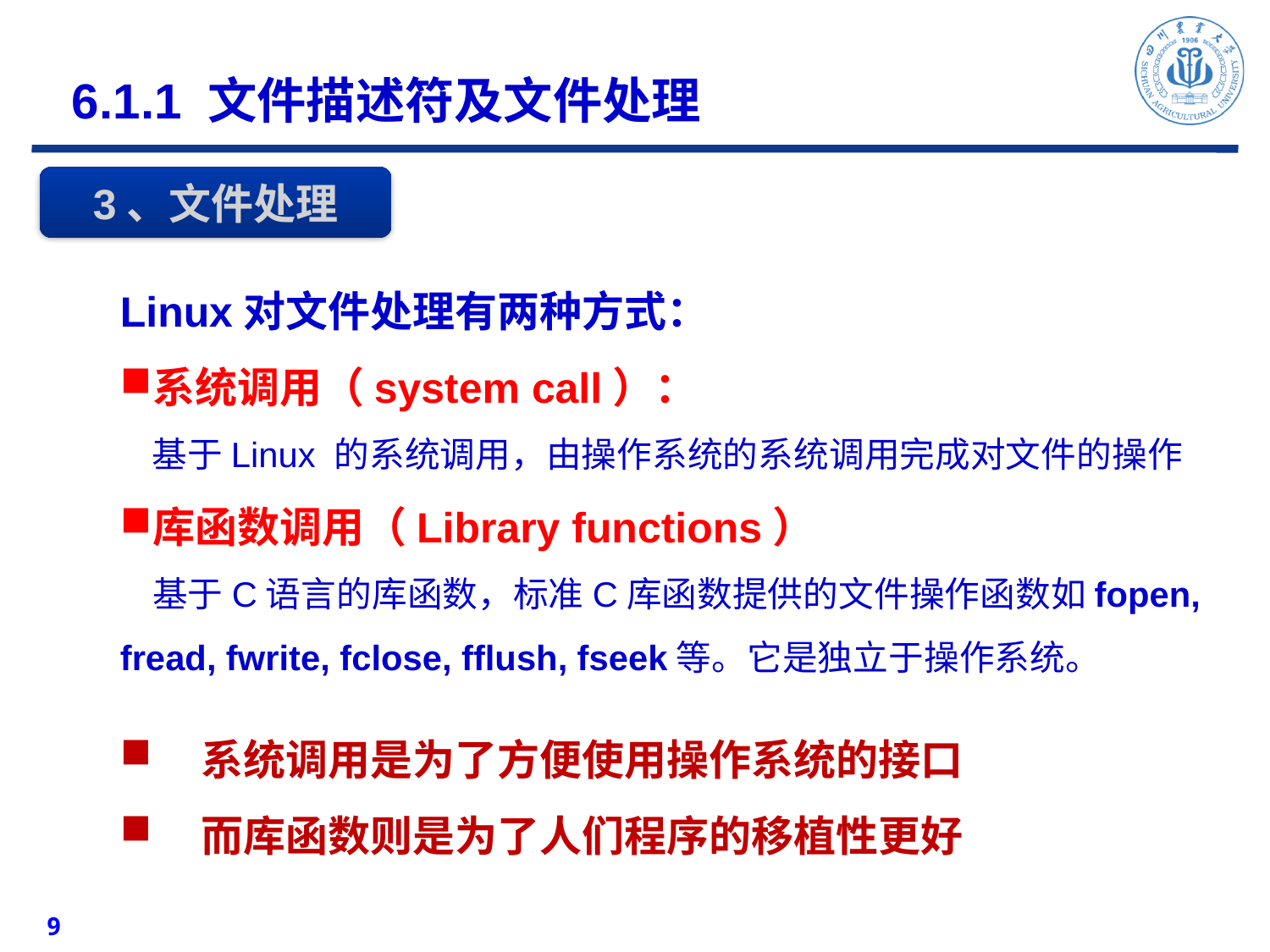

6.1.1 文件描述符及文件处理
3、文件处理
Linux对文件处理有两种方式：
系统调用（system call）：
   基于Linux 的系统调用，由操作系统的系统调用完成对文件的操作
库函数调用（Library functions）
   基于C语言的库函数，标准C库函数提供的文件操作函数如fopen, fread, fwrite, fclose, fflush, fseek等。它是独立于操作系统。
    系统调用是为了方便使用操作系统的接口
    而库函数则是为了人们程序的移植性更好